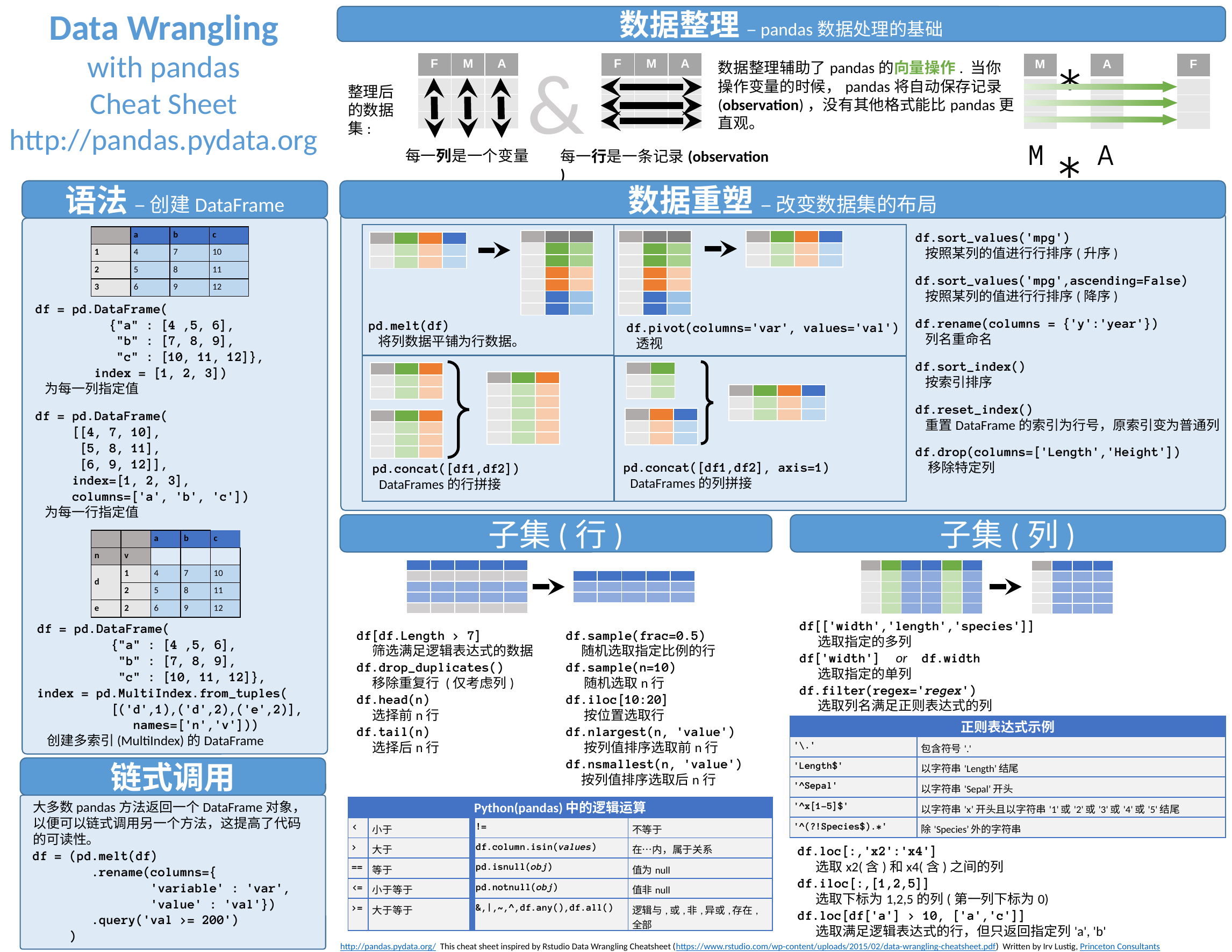

Data Wrangling
with pandas
Cheat Sheet
http://pandas.pydata.org
数据整理 –pandas数据处理的基础
*
&
| F | M | A |
| --- | --- | --- |
|  |  |  |
|  |  |  |
|  |  |  |
| F | M | A |
| --- | --- | --- |
|  |  |  |
|  |  |  |
|  |  |  |
| M |
| --- |
|  |
|  |
|  |
| A |
| --- |
|  |
|  |
|  |
| F |
| --- |
|  |
|  |
|  |
数据整理辅助了pandas的向量操作. 当你操作变量的时候，pandas将自动保存记录(observation)，没有其他格式能比pandas更直观。
整理后的数据集:

*
A
M
每一列是一个变量
每一行是一条记录(observation )
语法 – 创建DataFrame
数据重塑 – 改变数据集的布局

df.sort_values('mpg')
按照某列的值进行行排序(升序)

df.sort_values('mpg',ascending=False)
按照某列的值进行行排序(降序)

df.rename(columns = {'y':'year'})
列名重命名

df.sort_index()
按索引排序

df.reset_index()
重置DataFrame的索引为行号，原索引变为普通列

df.drop(columns=['Length','Height'])
   移除特定列
|  | a | b | c |
| --- | --- | --- | --- |
| 1 | 4 | 7 | 10 |
| 2 | 5 | 8 | 11 |
| 3 | 6 | 9 | 12 |
|  |  |  |
| --- | --- | --- |
|  |  |  |
|  |  |  |
|  |  |  |
|  |  |  |
|  |  |  |
|  |  |  |
|  |  |  |
| --- | --- | --- |
|  |  |  |
|  |  |  |
|  |  |  |
|  |  |  |
|  |  |  |
|  |  |  |
|  |  |  |  |
| --- | --- | --- | --- |
|  |  |  |  |
|  |  |  |  |
|  |  |  |  |
| --- | --- | --- | --- |
|  |  |  |  |
|  |  |  |  |
df = pd.DataFrame(
          {"a" : [4 ,5, 6],
           "b" : [7, 8, 9],
           "c" : [10, 11, 12]},
        index = [1, 2, 3])
  为每一列指定值

df = pd.DataFrame(
     [[4, 7, 10],
      [5, 8, 11],
      [6, 9, 12]],
     index=[1, 2, 3],
     columns=['a', 'b', 'c'])
  为每一行指定值
pd.melt(df)
  将列数据平铺为行数据。
df.pivot(columns='var', values='val')
  透视

|  |  |
| --- | --- |
|  |  |
|  |  |
|  |  |  |
| --- | --- | --- |
|  |  |  |
|  |  |  |
|  |  |  |
| --- | --- | --- |
|  |  |  |
|  |  |  |
|  |  |  |
|  |  |  |
|  |  |  |
|  |  |  |  |
| --- | --- | --- | --- |
|  |  |  |  |
|  |  |  |  |
|  |  |  |
| --- | --- | --- |
|  |  |  |
|  |  |  |
|  |  |  |
| --- | --- | --- |
|  |  |  |
|  |  |  |
|  |  |  |

pd.concat([df1,df2], axis=1)
  DataFrames的列拼接
pd.concat([df1,df2])
  DataFrames的行拼接
子集(行)
子集(列)
|  |  | a | b | c |
| --- | --- | --- | --- | --- |
| n | v |  |  |  |
| d | 1 | 4 | 7 | 10 |
|  | 2 | 5 | 8 | 11 |
| e | 2 | 6 | 9 | 12 |
|  |  |  |  |  |
| --- | --- | --- | --- | --- |
|  |  |  |  |  |
|  |  |  |  |  |
|  |  |  |  |  |
|  |  |  |  |  |
|  |  |  |  |  |  |
| --- | --- | --- | --- | --- | --- |
|  |  |  |  |  |  |
|  |  |  |  |  |  |
|  |  |  |  |  |  |
|  |  |  |  |  |  |
|  |  |  |  |
| --- | --- | --- | --- |
|  |  |  |  |
|  |  |  |  |
|  |  |  |  |
|  |  |  |  |
|  |  |  |  |  |
| --- | --- | --- | --- | --- |
|  |  |  |  |  |
|  |  |  |  |  |
df[['width','length','species']]
     选取指定的多列
df['width']  or  df.width
     选取指定的单列
df.filter(regex='regex')
     选取列名满足正则表达式的列
df = pd.DataFrame(
          {"a" : [4 ,5, 6],
           "b" : [7, 8, 9],
           "c" : [10, 11, 12]},    index = pd.MultiIndex.from_tuples(
          [('d',1),('d',2),('e',2)],
             names=['n','v']))
  创建多索引(MultiIndex)的DataFrame
df[df.Length > 7]
筛选满足逻辑表达式的数据
df.drop_duplicates()
移除重复行 (仅考虑列)
df.head(n)
选择前n行
df.tail(n)
选择后n行
df.sample(frac=0.5)
随机选取指定比例的行
df.sample(n=10)
     随机选取n行
df.iloc[10:20]
     按位置选取行
df.nlargest(n, 'value')
     按列值排序选取前n行
df.nsmallest(n, 'value')
按列值排序选取后n行
| 正则表达式示例 |  |
| --- | --- |
| '\.' | 包含符号'.' |
| 'Length$' | 以字符串'Length’结尾 |
| '^Sepal' | 以字符串'Sepal’开头 |
| '^x[1-5]$' | 以字符串'x’开头且以字符串'1'或'2'或'3'或'4'或'5'结尾 |
| '^(?!Species$).\*' | 除'Species’外的字符串 |
链式调用
大多数pandas方法返回一个DataFrame对象，以便可以链式调用另一个方法，这提高了代码的可读性。
df = (pd.melt(df)
        .rename(columns={
                'variable' : 'var',
                'value' : 'val'})
        .query('val >= 200')
     )

| Python(pandas)中的逻辑运算 |  |  |  |
| --- | --- | --- | --- |
| < | 小于 | != | 不等于 |
| > | 大于 | df.column.isin(values) | 在…内，属于关系 |
| == | 等于 | pd.isnull(obj) | 值为null |
| <= | 小于等于 | pd.notnull(obj) | 值非null |
| >= | 大于等于 | &,|,~,^,df.any(),df.all() | 逻辑与,或,非,异或,存在,全部 |
df.loc[:,'x2':'x4']
     选取x2(含)和x4(含)之间的列
df.iloc[:,[1,2,5]]
     选取下标为1,2,5的列(第一列下标为0)
df.loc[df['a'] > 10, ['a','c']]
     选取满足逻辑表达式的行，但只返回指定列'a', 'b'
http://pandas.pydata.org/  This cheat sheet inspired by Rstudio Data Wrangling Cheatsheet (https://www.rstudio.com/wp-content/uploads/2015/02/data-wrangling-cheatsheet.pdf)  Written by Irv Lustig, Princeton Consultants